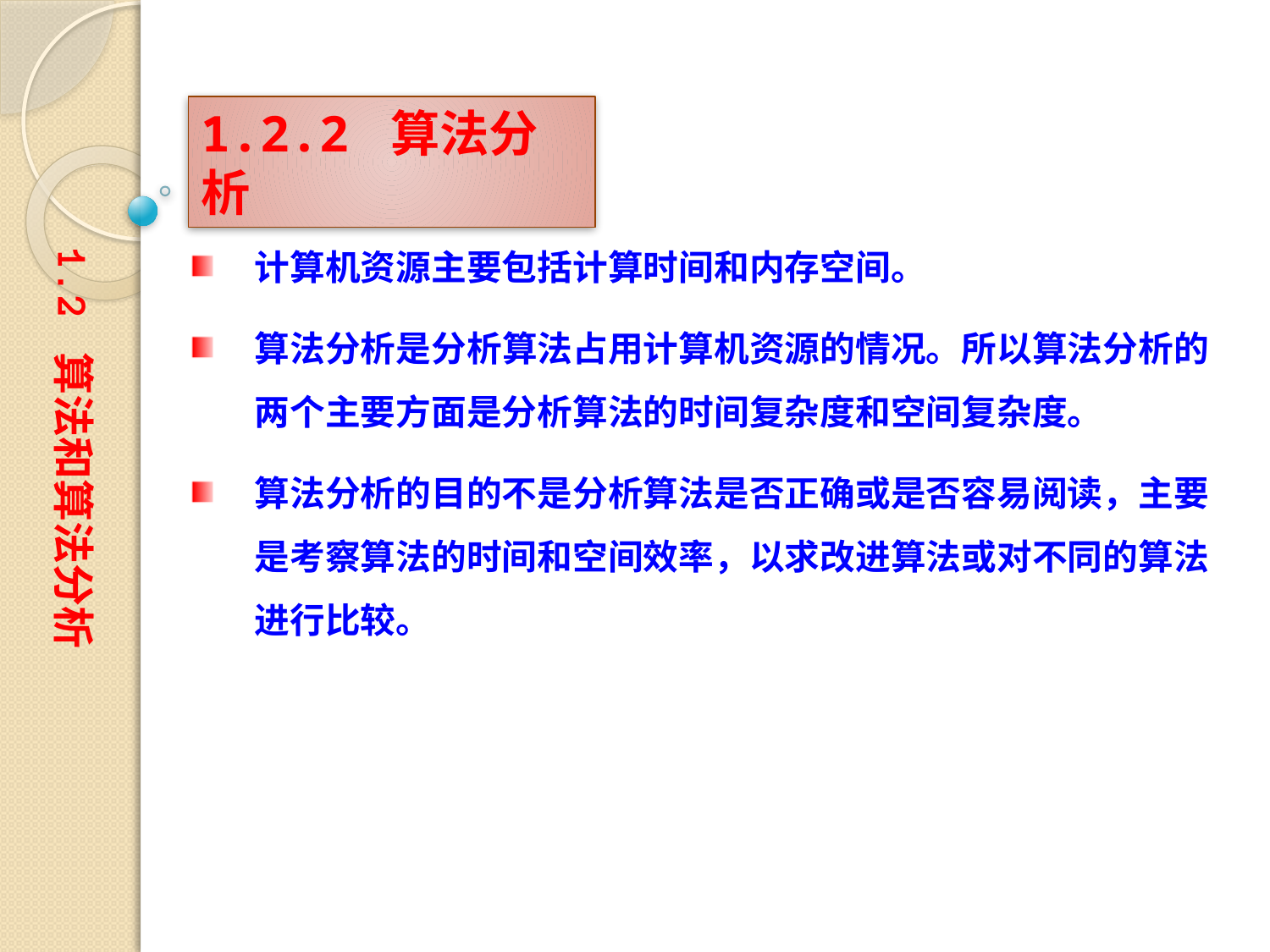

1.2.2 算法分析
计算机资源主要包括计算时间和内存空间。
算法分析是分析算法占用计算机资源的情况。所以算法分析的两个主要方面是分析算法的时间复杂度和空间复杂度。
算法分析的目的不是分析算法是否正确或是否容易阅读，主要是考察算法的时间和空间效率，以求改进算法或对不同的算法进行比较。
1.2 算法和算法分析